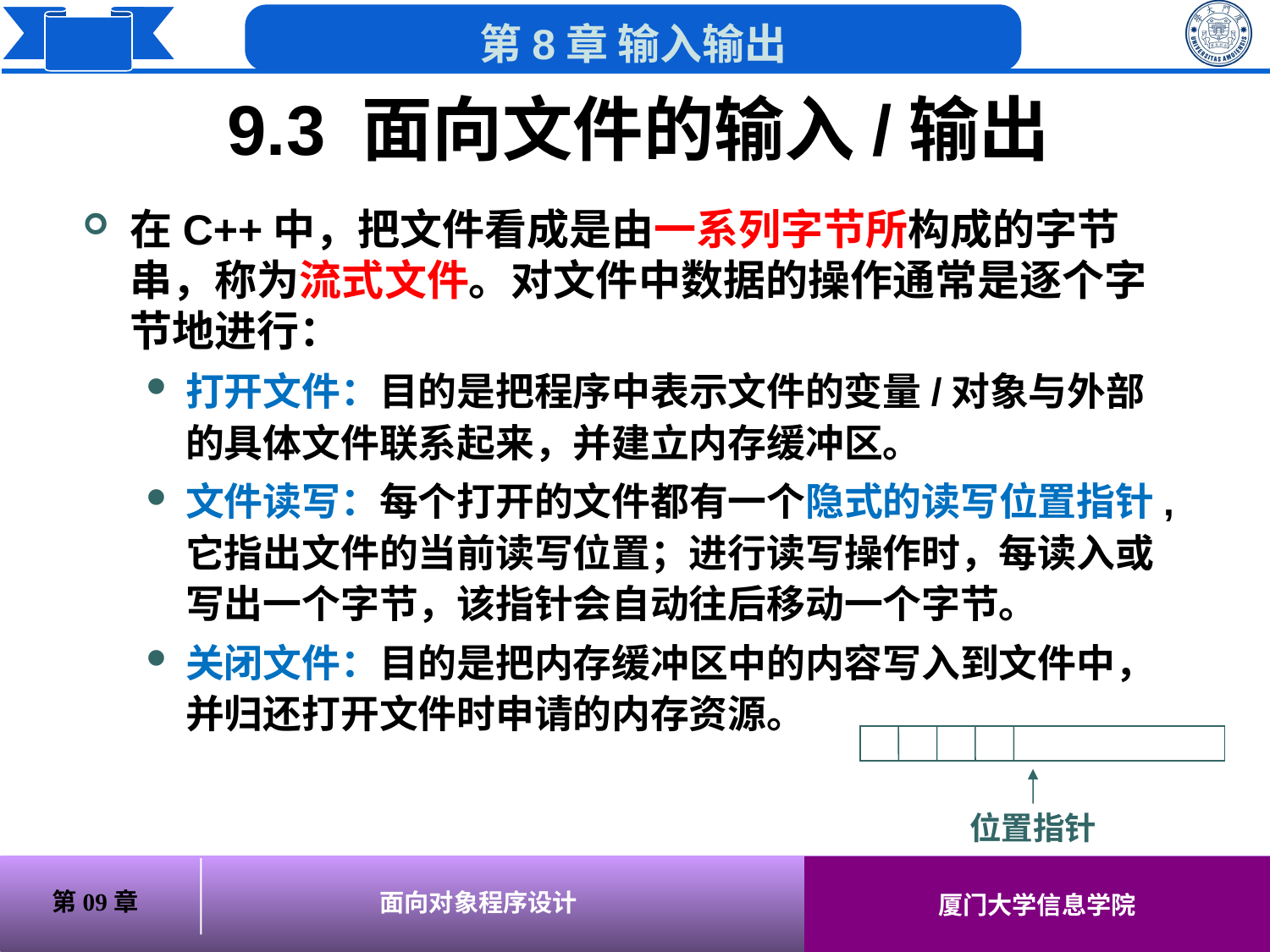

9.3 面向文件的输入/输出
# 在C++中，把文件看成是由一系列字节所构成的字节串，称为流式文件。对文件中数据的操作通常是逐个字节地进行：
打开文件：目的是把程序中表示文件的变量/对象与外部的具体文件联系起来，并建立内存缓冲区。
文件读写：每个打开的文件都有一个隐式的读写位置指针,它指出文件的当前读写位置；进行读写操作时，每读入或写出一个字节，该指针会自动往后移动一个字节。
关闭文件：目的是把内存缓冲区中的内容写入到文件中，并归还打开文件时申请的内存资源。

位置指针
37